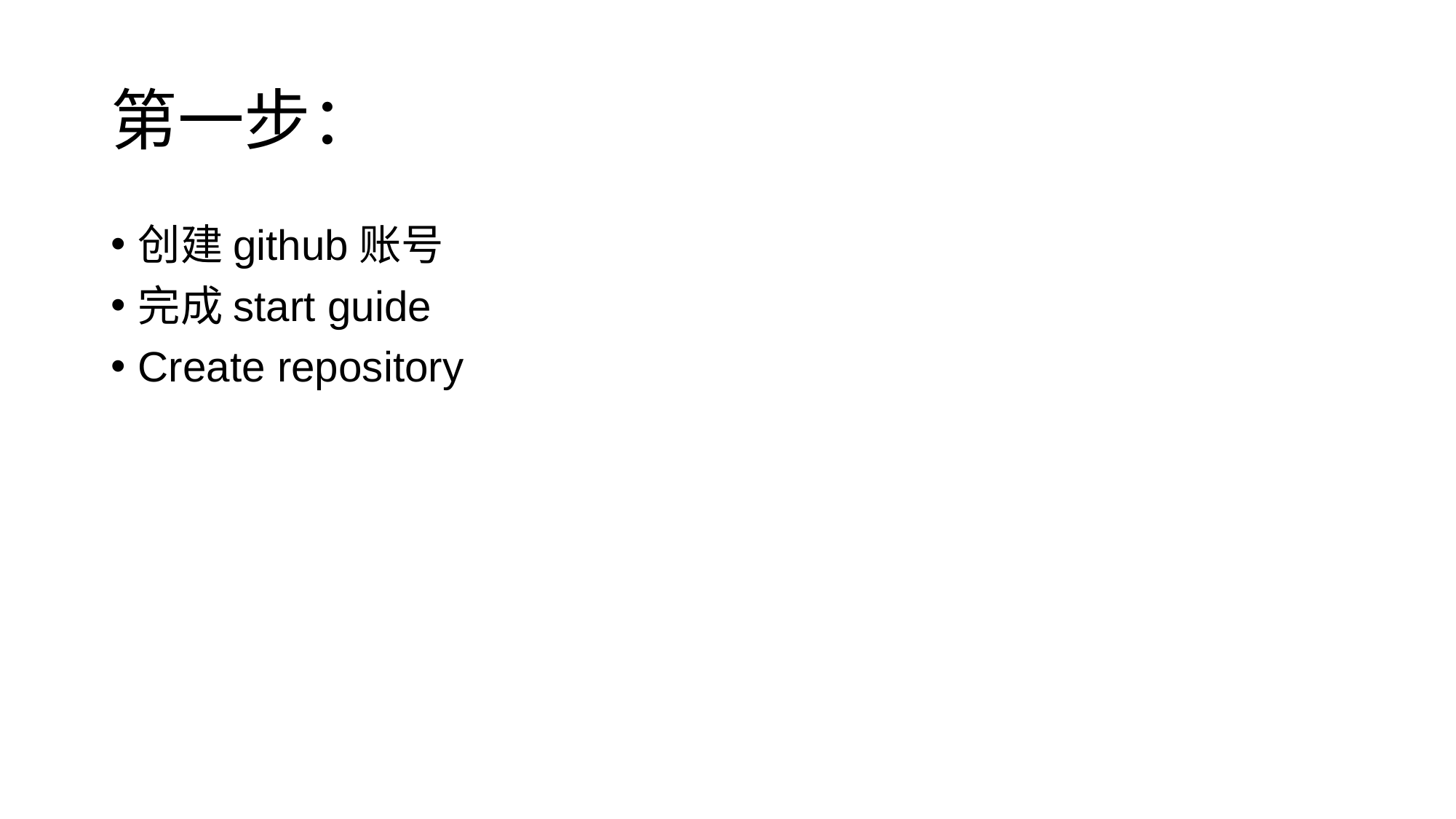

# 第一步：
创建github账号
完成start guide
Create repository